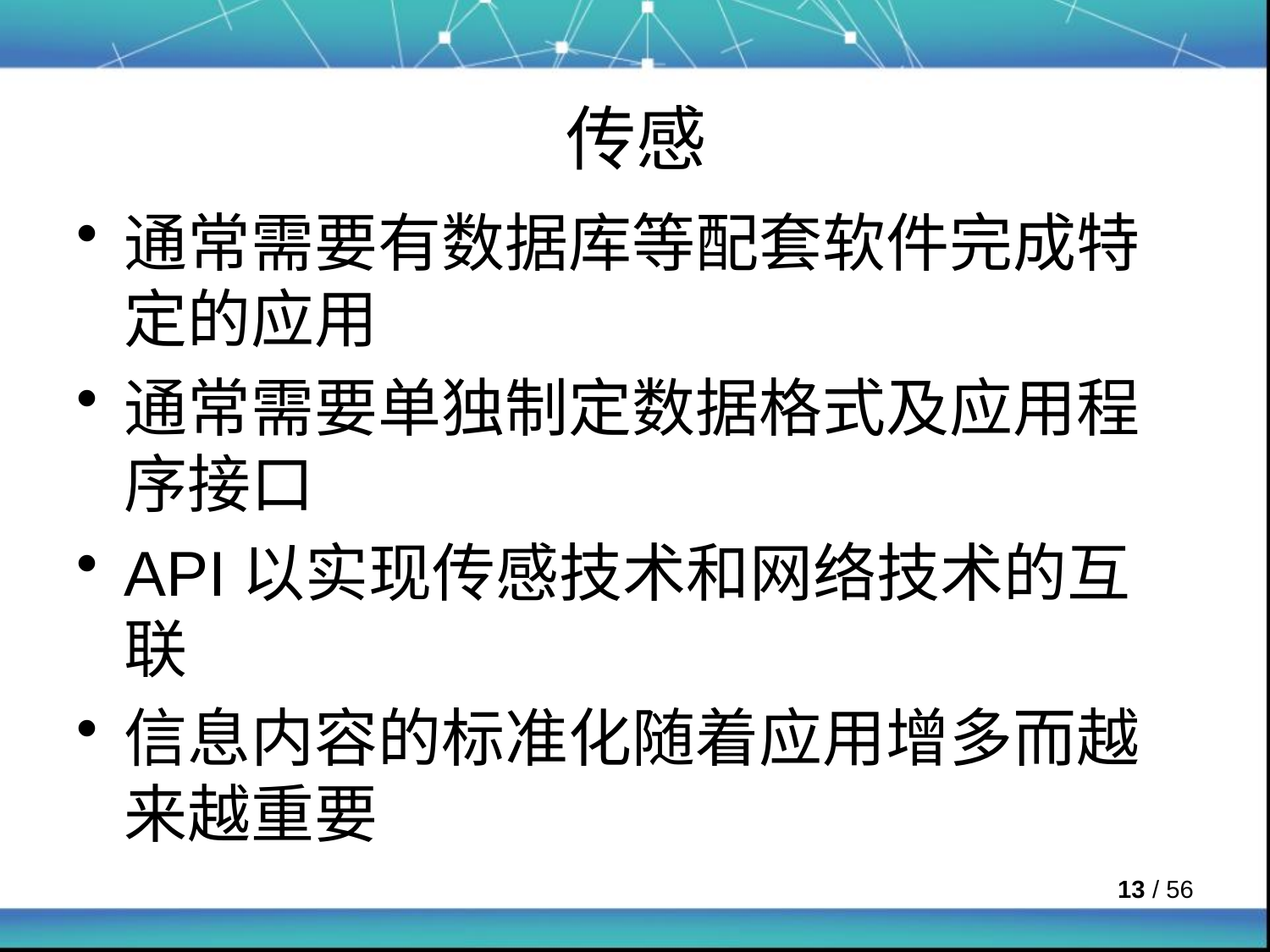

# 传感
通常需要有数据库等配套软件完成特定的应用
通常需要单独制定数据格式及应用程序接口
API以实现传感技术和网络技术的互联
信息内容的标准化随着应用增多而越来越重要
13 / 56